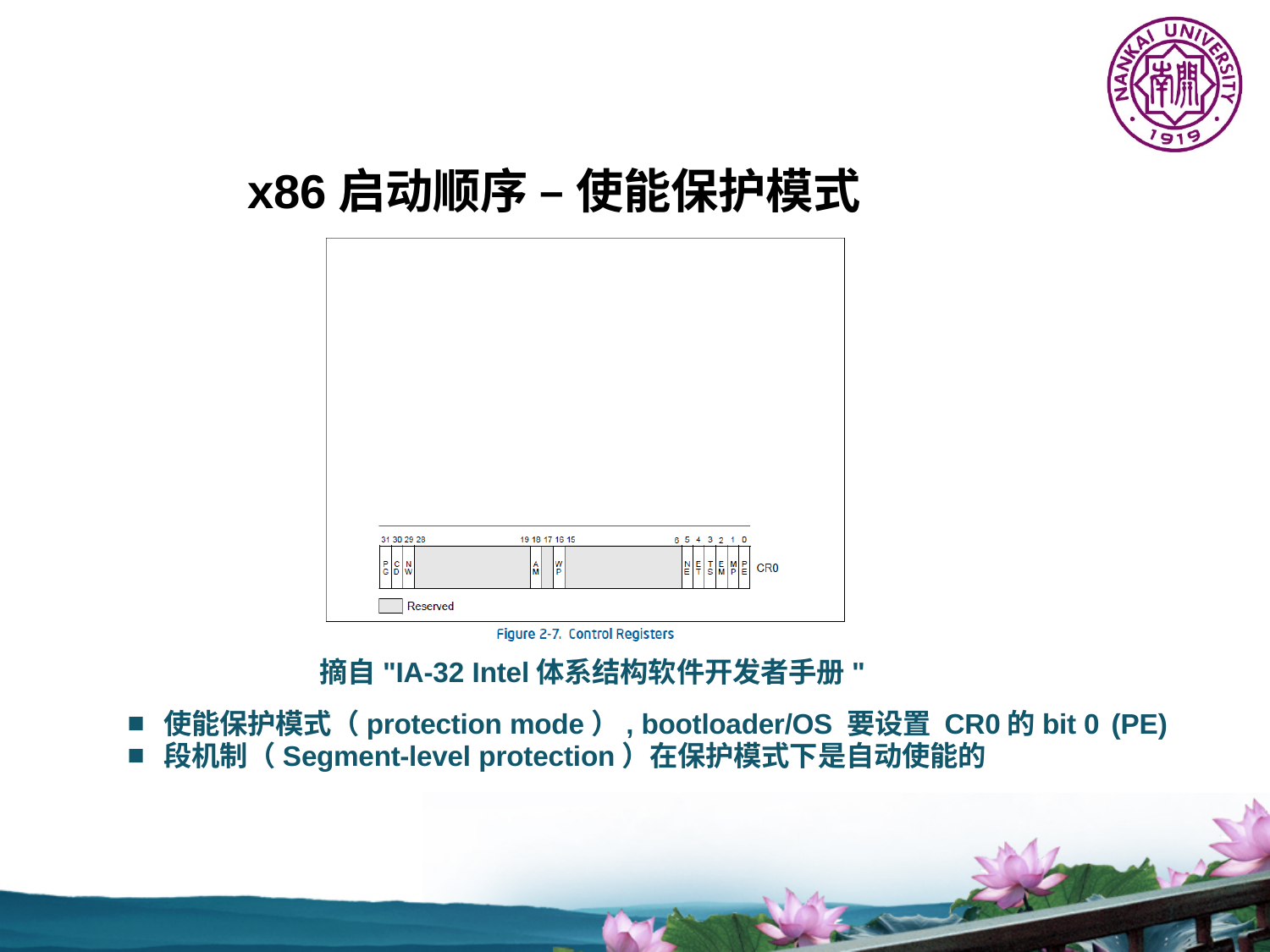

# x86启动顺序 – 使能保护模式

摘自"IA-32 Intel体系结构软件开发者手册"
使能保护模式（protection mode）, bootloader/OS 要设置 CR0的bit 0 (PE)
段机制（Segment-level protection）在保护模式下是自动使能的